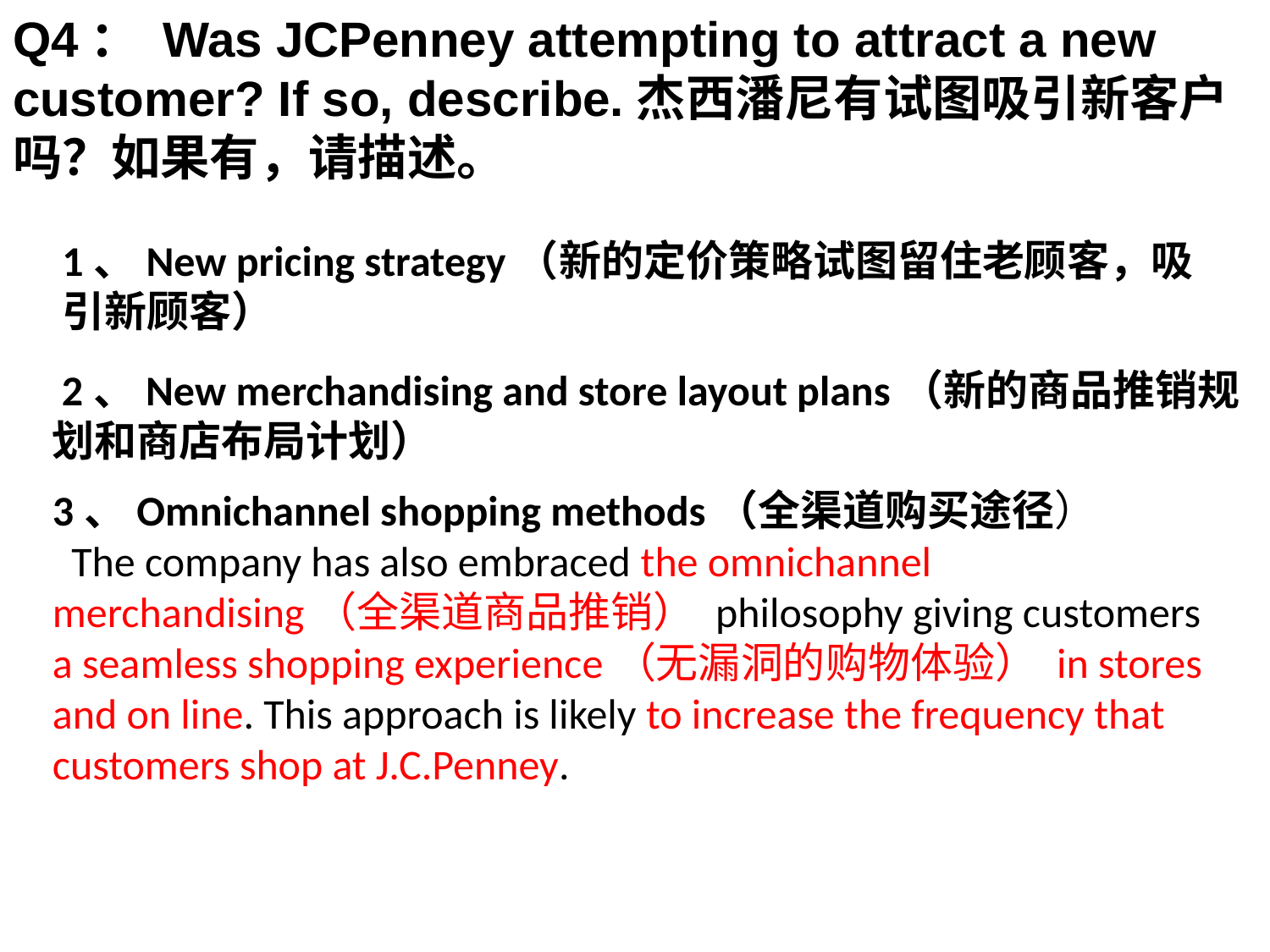

Q4： Was JCPenney attempting to attract a new customer? If so, describe.杰西潘尼有试图吸引新客户吗？如果有，请描述。

1、New pricing strategy（新的定价策略试图留住老顾客，吸引新顾客）
 2、New merchandising and store layout plans（新的商品推销规划和商店布局计划）
3、Omnichannel shopping methods（全渠道购买途径）
  The company has also embraced the omnichannel merchandising（全渠道商品推销） philosophy giving customers a seamless shopping experience（无漏洞的购物体验） in stores and on line. This approach is likely to increase the frequency that customers shop at J.C.Penney.